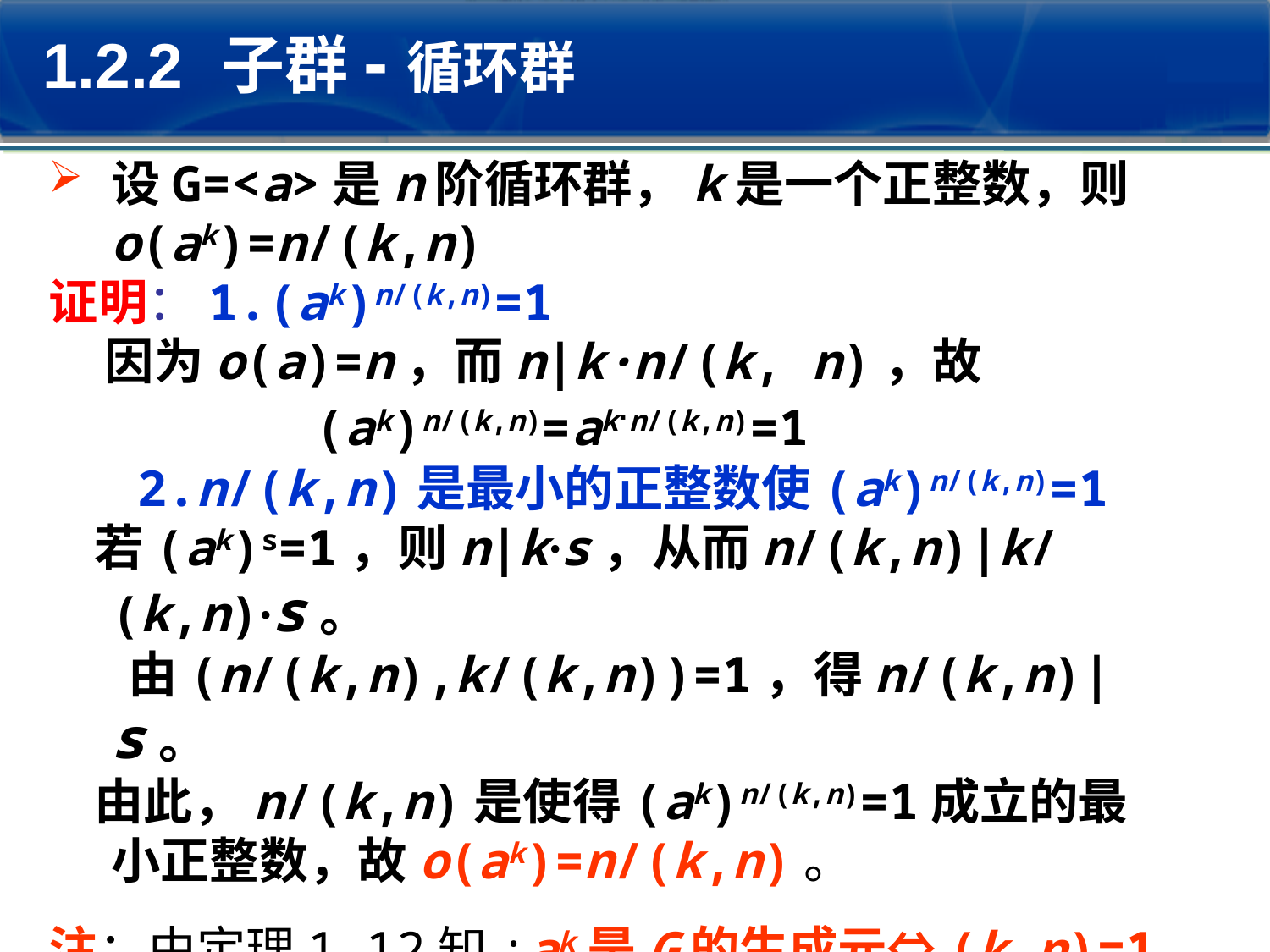

1.2.2 子群-循环群
设G=<a>是n阶循环群，k是一个正整数，则o(ak)=n/(k,n)
证明：1.(ak)n/(k,n)=1
    因为o(a)=n，而n|k·n/(k, n)，故
         (ak)n/(k,n)=ak·n/(k,n)=1
   2.n/(k,n)是最小的正整数使(ak)n/(k,n)=1
   若(ak)s=1，则n|k·s，从而n/(k,n)|k/(k,n)·s。
      由(n/(k,n),k/(k,n))=1，得n/(k,n)|s。
   由此，n/(k,n)是使得(ak)n/(k,n)=1成立的最小正整数，故o(ak)=n/(k,n)。

注：由定理1.12知:ak是G的生成元⇔(k,n)=1
    因此G有φ(n)个生成元ak,0<k<n,(k,n)=1